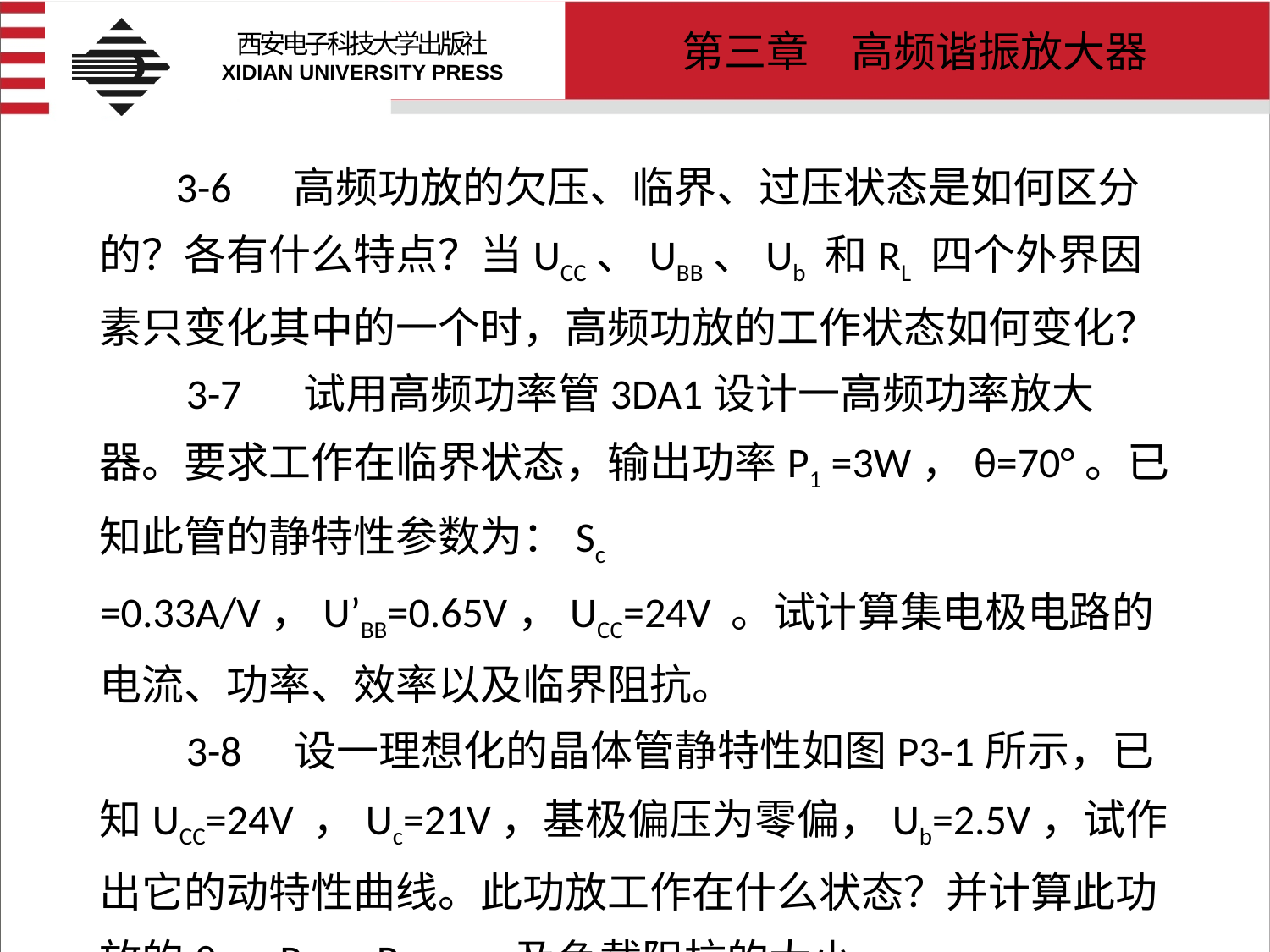

# 3-6 　高频功放的欠压、临界、过压状态是如何区分的？各有什么特点？当UCC、UBB、Ub 和RL 四个外界因素只变化其中的一个时，高频功放的工作状态如何变化？ 3-7 　试用高频功率管3DA1设计一高频功率放大器。要求工作在临界状态，输出功率P1 =3W，θ=70°。已知此管的静特性参数为：Sc =0.33A/V，U’BB=0.65V，UCC=24V 。试计算集电极电路的电流、功率、效率以及临界阻抗。 3-8　设一理想化的晶体管静特性如图P3-1所示，已知UCC=24V ，Uc=21V，基极偏压为零偏，Ub=2.5V，试作出它的动特性曲线。此功放工作在什么状态？并计算此功放的θ、P1、P0、η 及负载阻抗的大小。